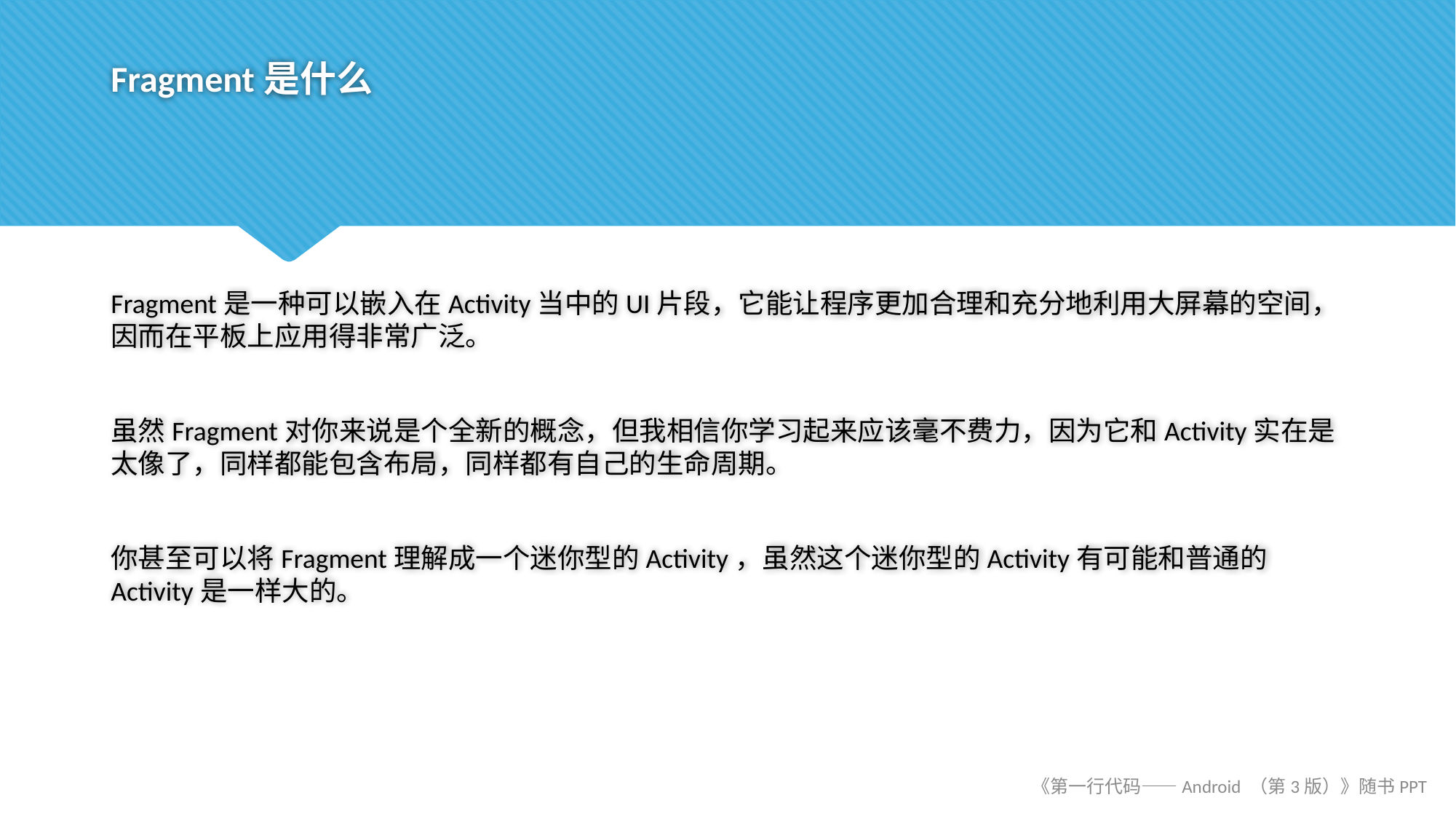

# Fragment是什么
Fragment是一种可以嵌入在Activity当中的UI片段，它能让程序更加合理和充分地利用大屏幕的空间，因而在平板上应用得非常广泛。

虽然Fragment对你来说是个全新的概念，但我相信你学习起来应该毫不费力，因为它和Activity实在是太像了，同样都能包含布局，同样都有自己的生命周期。

你甚至可以将Fragment理解成一个迷你型的Activity，虽然这个迷你型的Activity有可能和普通的Activity是一样大的。